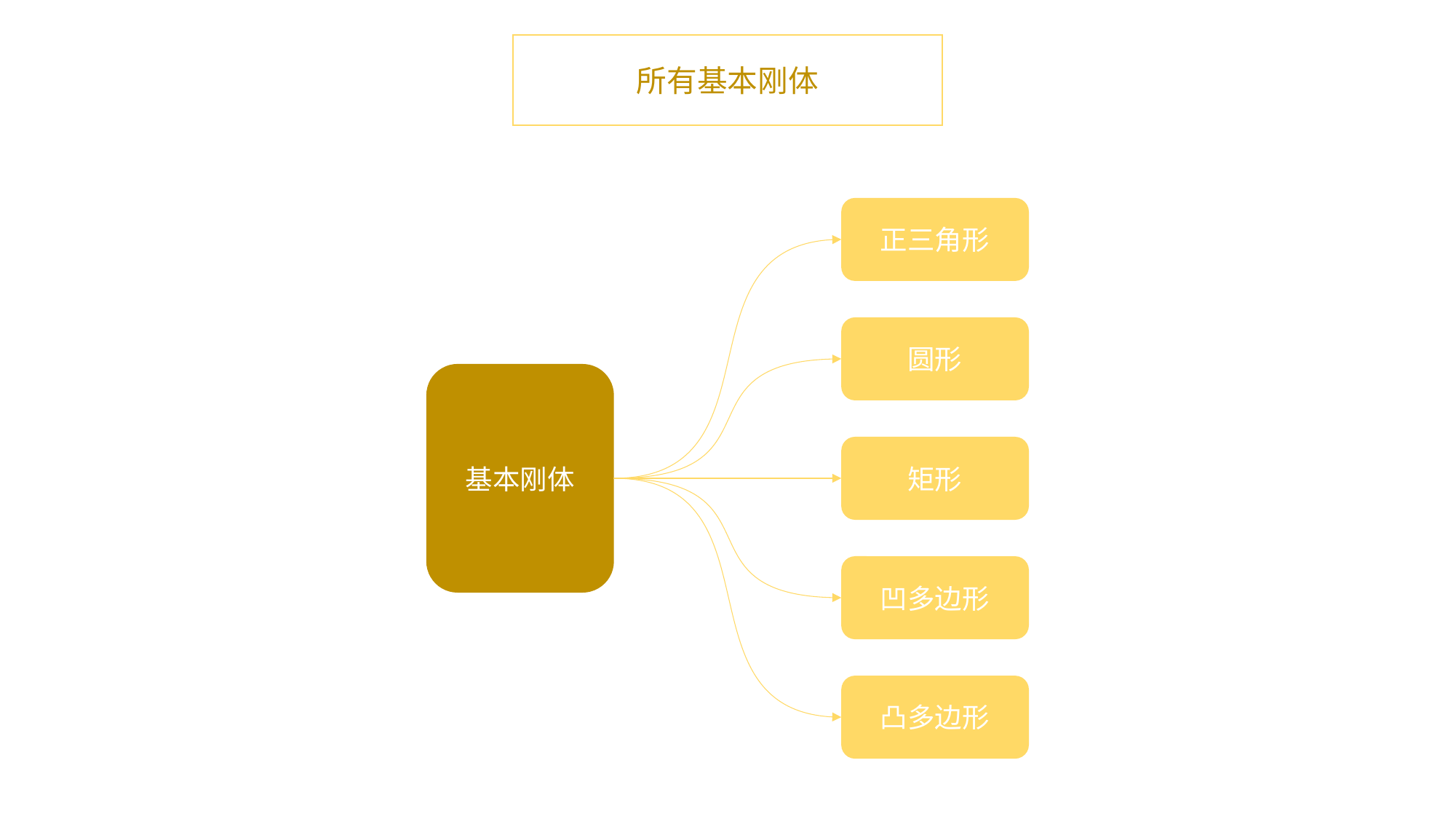

所有基本刚体
正三角形
圆形
矩形
凹多边形
凸多边形
基本刚体